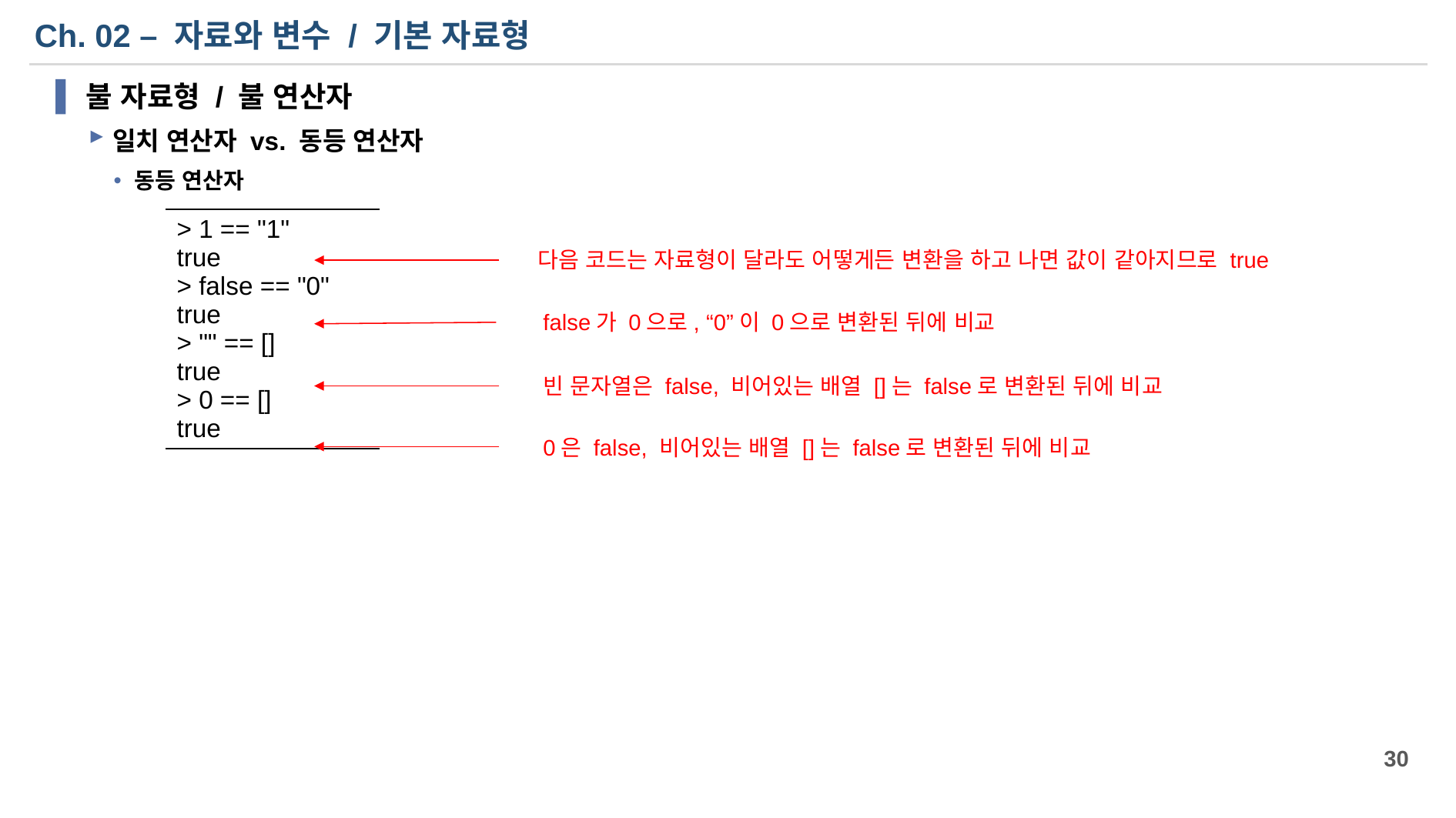

# Ch. 02 – 자료와 변수 / 기본 자료형
불 자료형 / 불 연산자
일치 연산자 vs. 동등 연산자
동등 연산자
| > 1 == "1" true > false == "0" true > "" == [] true > 0 == [] true |
| --- |
다음 코드는 자료형이 달라도 어떻게든 변환을 하고 나면 값이 같아지므로 true
false가 0으로, “0”이 0으로 변환된 뒤에 비교
빈 문자열은 false, 비어있는 배열 []는 false로 변환된 뒤에 비교
0은 false, 비어있는 배열 []는 false로 변환된 뒤에 비교
30